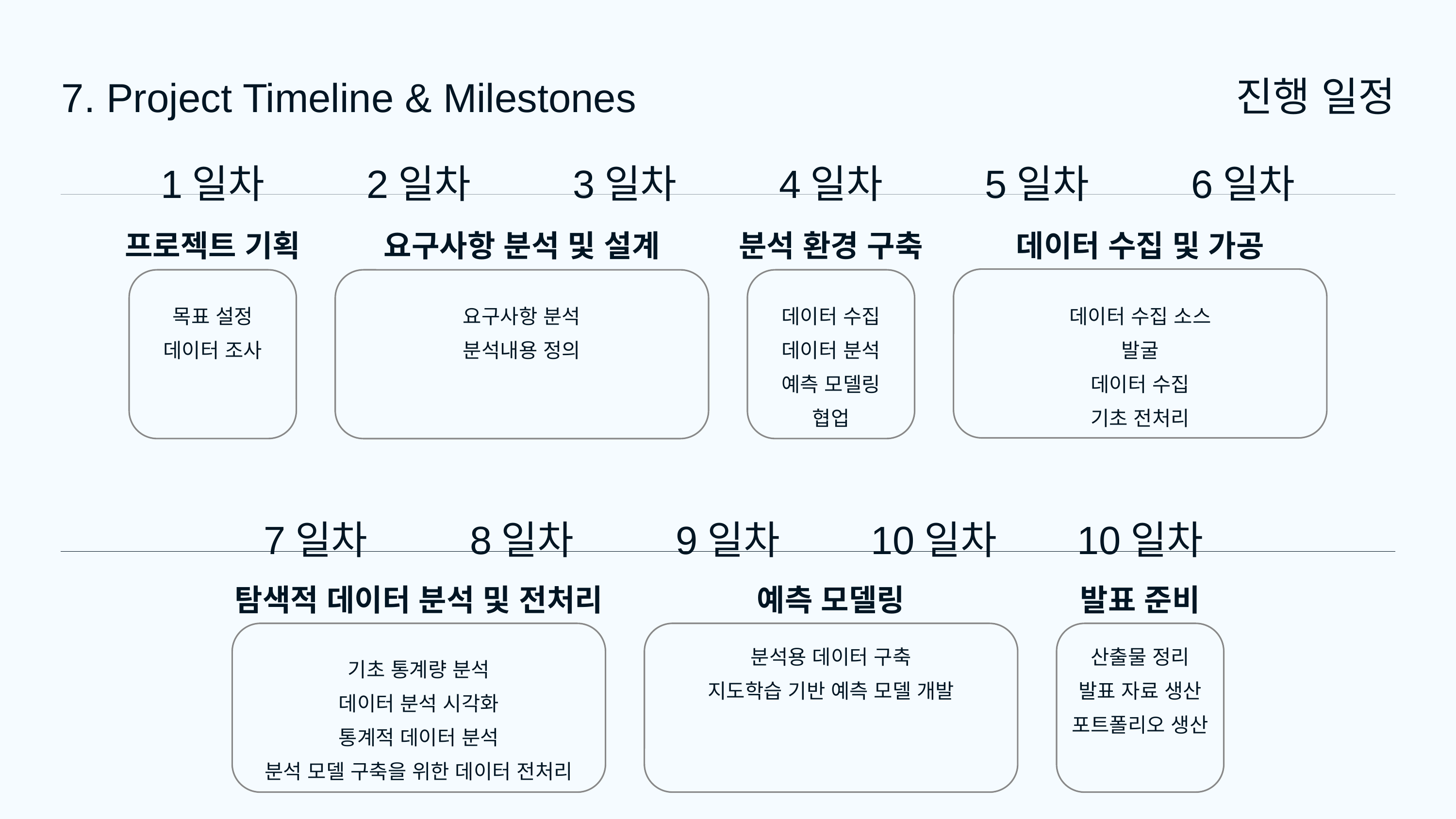

진행 일정
7. Project Timeline & Milestones
1일차
2일차
3일차
4일차
5일차
6일차
프로젝트 기획
분석 환경 구축
데이터 수집 및 가공
요구사항 분석 및 설계

데이터 수집
데이터 분석
예측 모델링
협업
데이터 수집 소스 발굴
데이터 수집
기초 전처리
목표 설정
데이터 조사
요구사항 분석
분석내용 정의
7일차
8일차
9일차
10일차
10일차
탐색적 데이터 분석 및 전처리
예측 모델링
발표 준비

산출물 정리
발표 자료 생산
포트폴리오 생산
분석용 데이터 구축
지도학습 기반 예측 모델 개발
기초 통계량 분석
데이터 분석 시각화
통계적 데이터 분석
분석 모델 구축을 위한 데이터 전처리